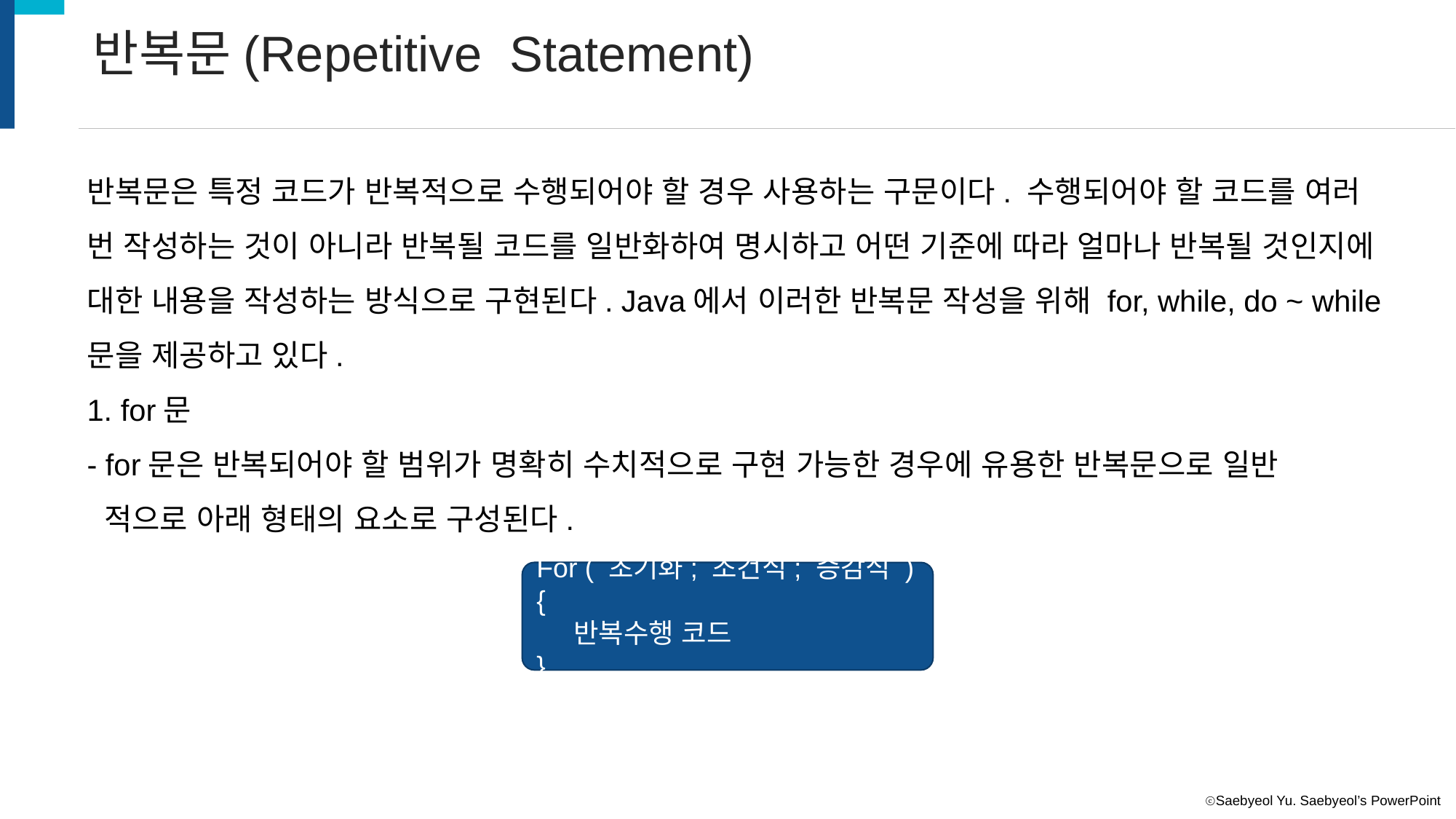

반복문(Repetitive  Statement)
반복문은 특정 코드가 반복적으로 수행되어야 할 경우 사용하는 구문이다. 수행되어야 할 코드를 여러 번 작성하는 것이 아니라 반복될 코드를 일반화하여 명시하고 어떤 기준에 따라 얼마나 반복될 것인지에 대한 내용을 작성하는 방식으로 구현된다. Java에서 이러한 반복문 작성을 위해 for, while, do ~ while문을 제공하고 있다.
1. for문
- for문은 반복되어야 할 범위가 명확히 수치적으로 구현 가능한 경우에 유용한 반복문으로 일반
  적으로 아래 형태의 요소로 구성된다.
For ( 초기화; 조건식; 증감식 ) {
    반복수행 코드
}